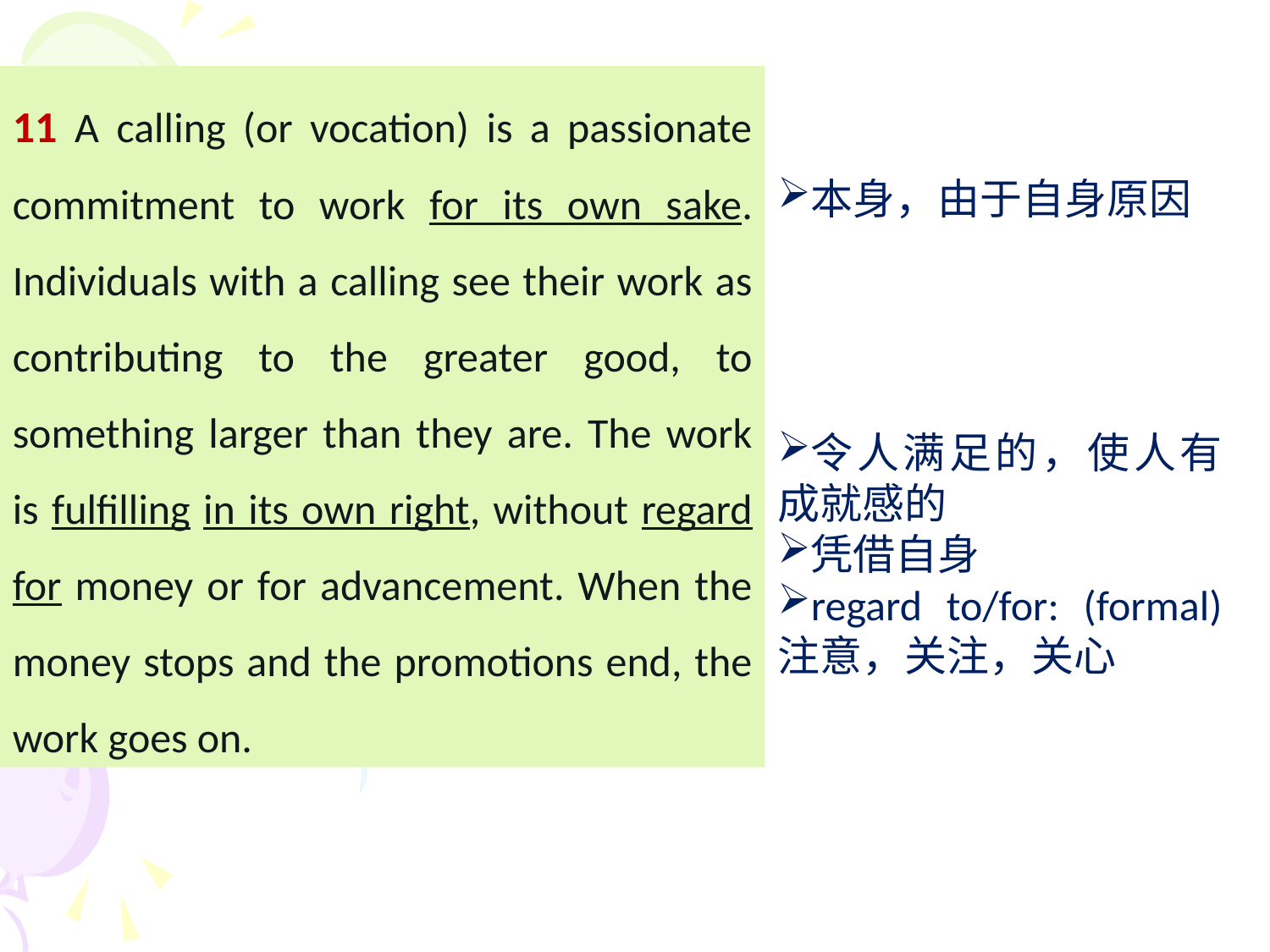

11 A calling (or vocation) is a passionate commitment to work for its own sake. Individuals with a calling see their work as contributing to the greater good, to something larger than they are. The work is fulfilling in its own right, without regard for money or for advancement. When the money stops and the promotions end, the work goes on.
本身，由于自身原因

令人满足的，使人有成就感的
凭借自身
regard to/for: (formal) 注意，关注，关心